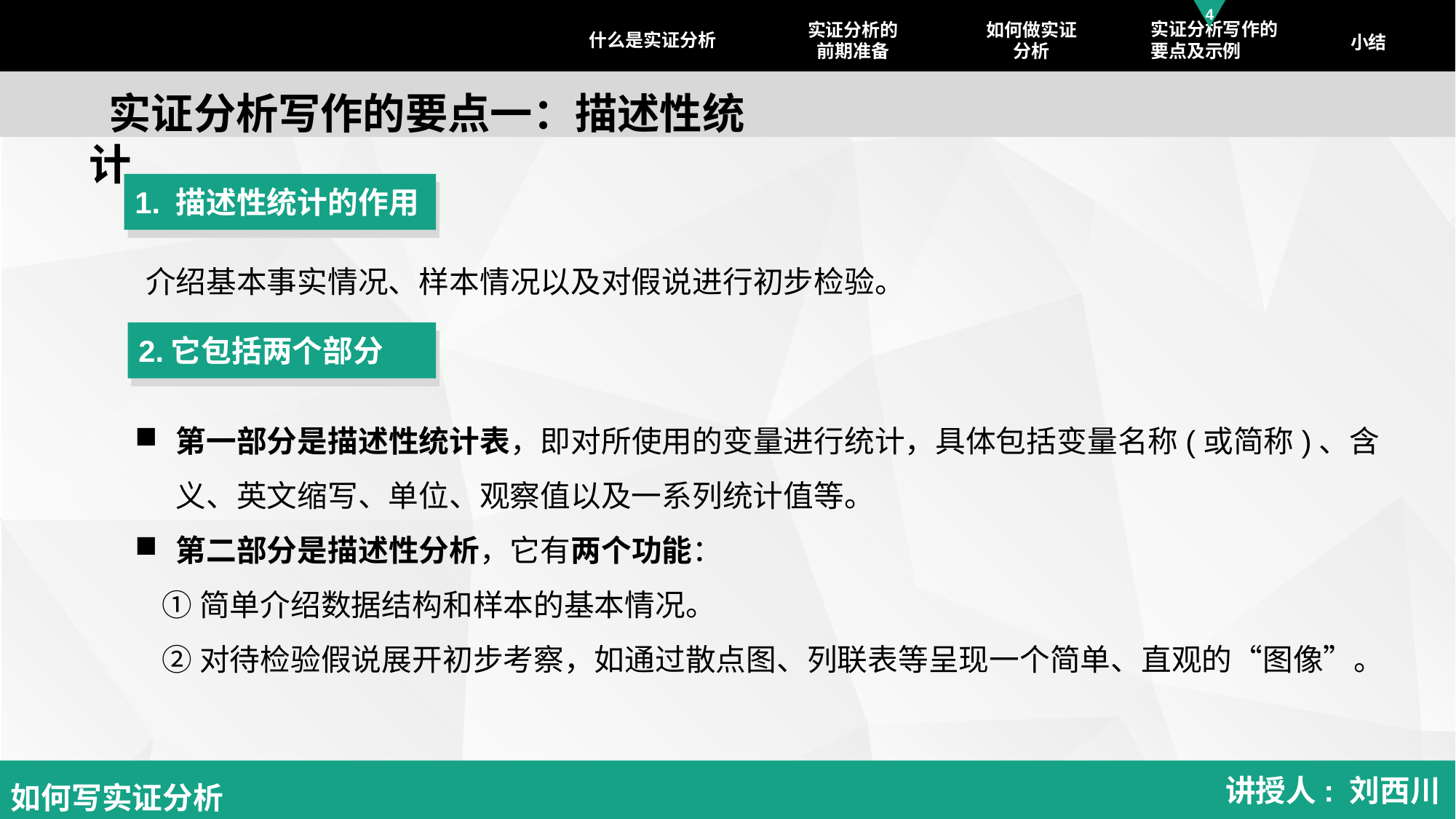

4
什么是实证分析
实证分析写作的要点及示例
如何做实证
分析
小结
实证分析的
前期准备

 实证分析写作的要点一：描述性统计
1. 描述性统计的作用

介绍基本事实情况、样本情况以及对假说进行初步检验。
2.它包括两个部分

第一部分是描述性统计表，即对所使用的变量进行统计，具体包括变量名称(或简称)、含义、英文缩写、单位、观察值以及一系列统计值等。
第二部分是描述性分析，它有两个功能：
    ①简单介绍数据结构和样本的基本情况。
    ②对待检验假说展开初步考察，如通过散点图、列联表等呈现一个简单、直观的“图像”。

如何写实证分析
          讲授人: 刘西川